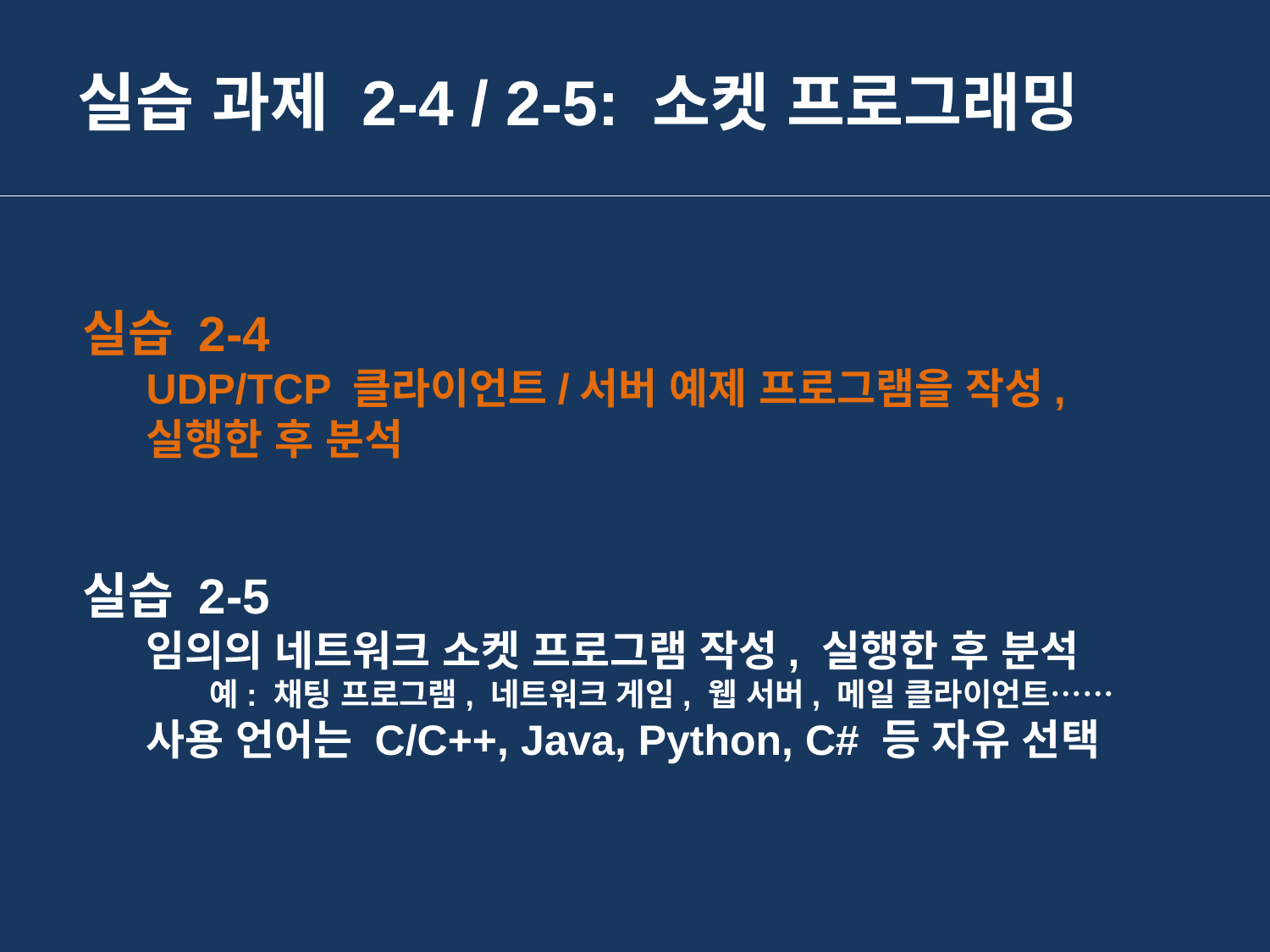

실습 과제 2-4 / 2-5: 소켓 프로그래밍
실습 2-4
UDP/TCP 클라이언트/서버 예제 프로그램을 작성,
실행한 후 분석

실습 2-5
임의의 네트워크 소켓 프로그램 작성, 실행한 후 분석
예: 채팅 프로그램, 네트워크 게임, 웹 서버, 메일 클라이언트……
사용 언어는 C/C++, Java, Python, C# 등 자유 선택